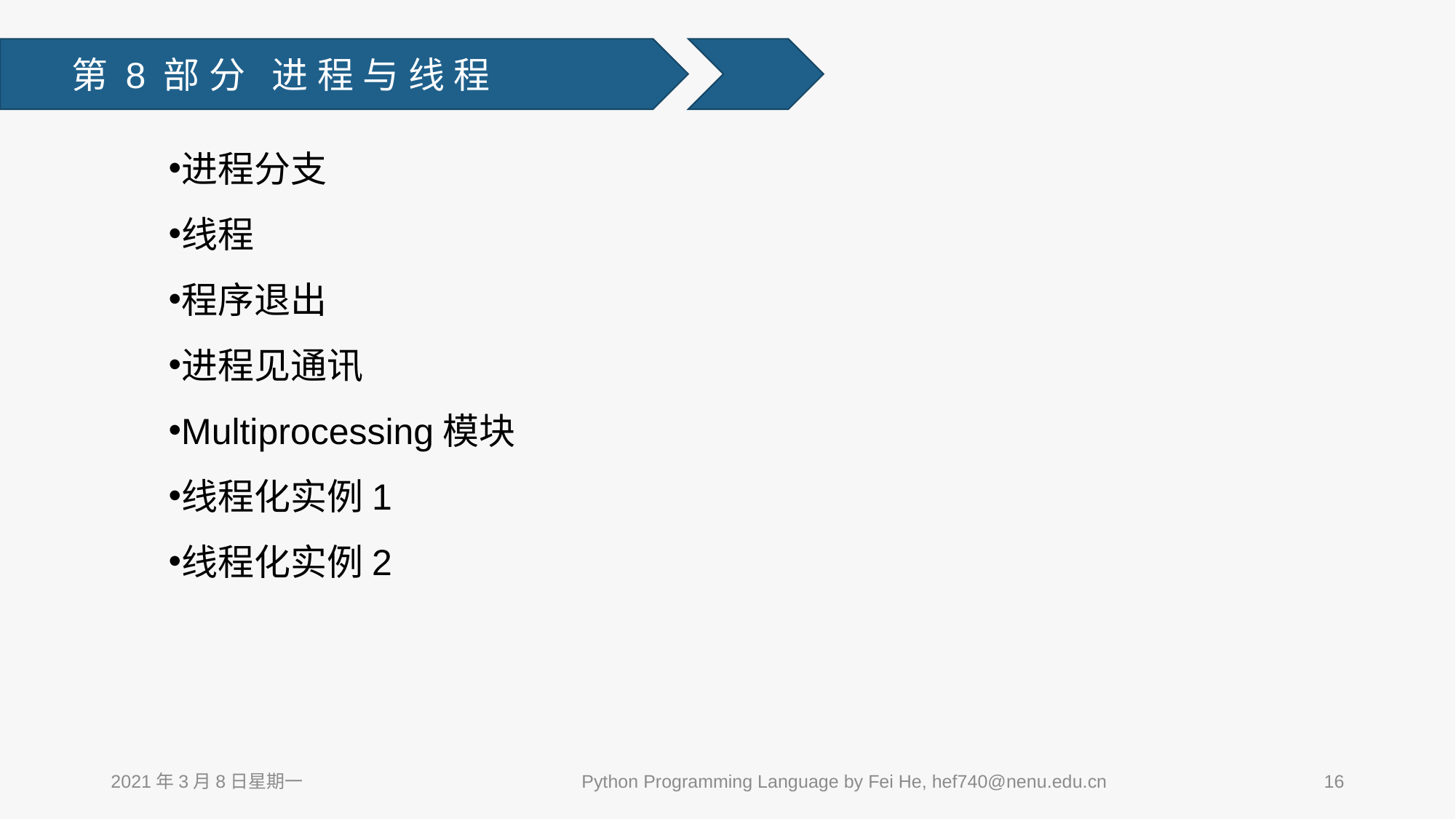

第8部分 进程与线程

进程分支
线程
程序退出
进程见通讯
Multiprocessing模块
线程化实例1
线程化实例2
2021年3月8日星期一
Python Programming Language by Fei He, hef740@nenu.edu.cn
16